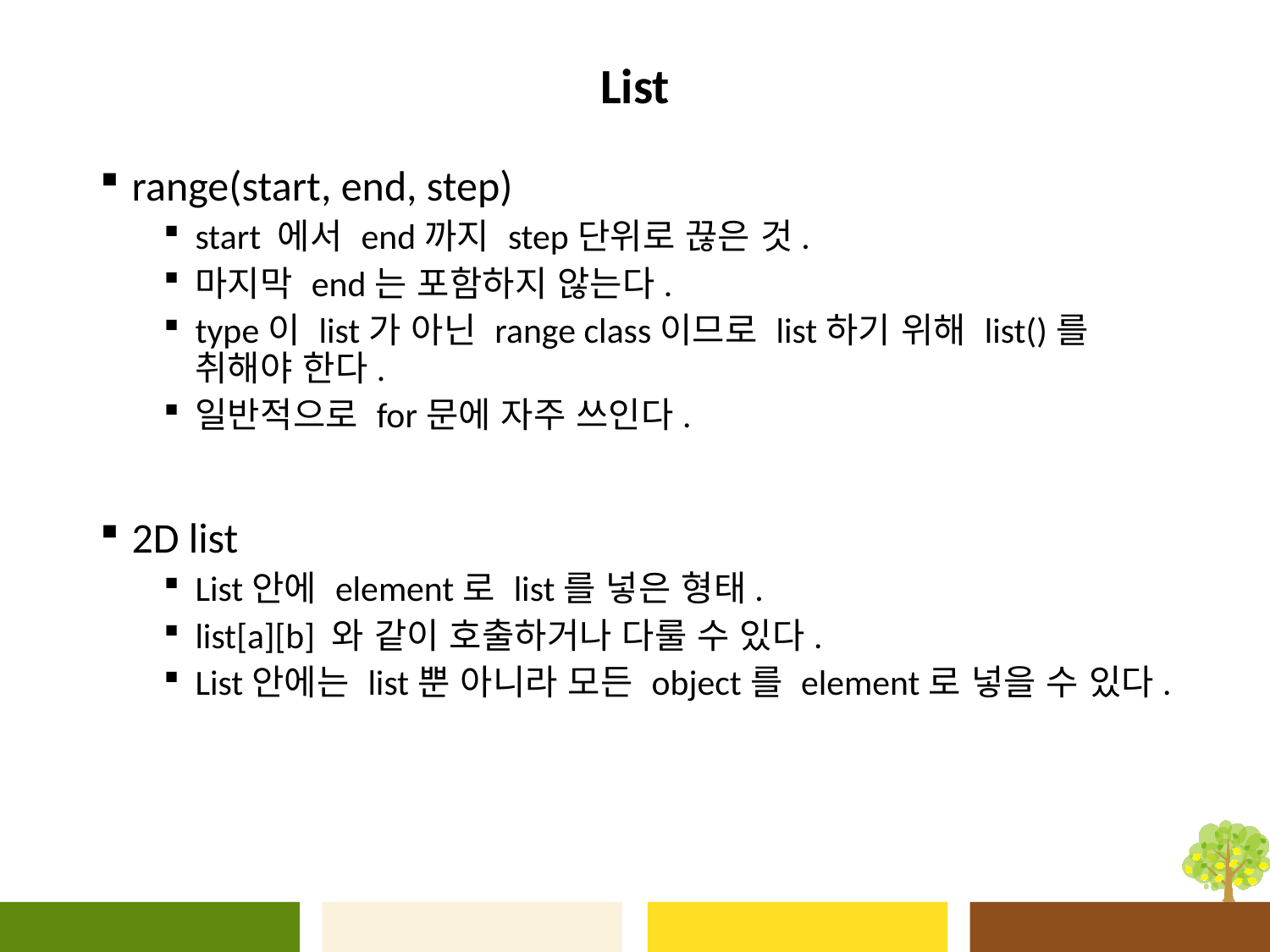

# List
range(start, end, step)
start 에서 end까지 step단위로 끊은 것.
마지막 end는 포함하지 않는다.
type이 list가 아닌 range class이므로 list하기 위해 list()를 취해야 한다.
일반적으로 for문에 자주 쓰인다.

2D list
List안에 element로 list를 넣은 형태.
list[a][b] 와 같이 호출하거나 다룰 수 있다.
List안에는 list뿐 아니라 모든 object를 element로 넣을 수 있다.